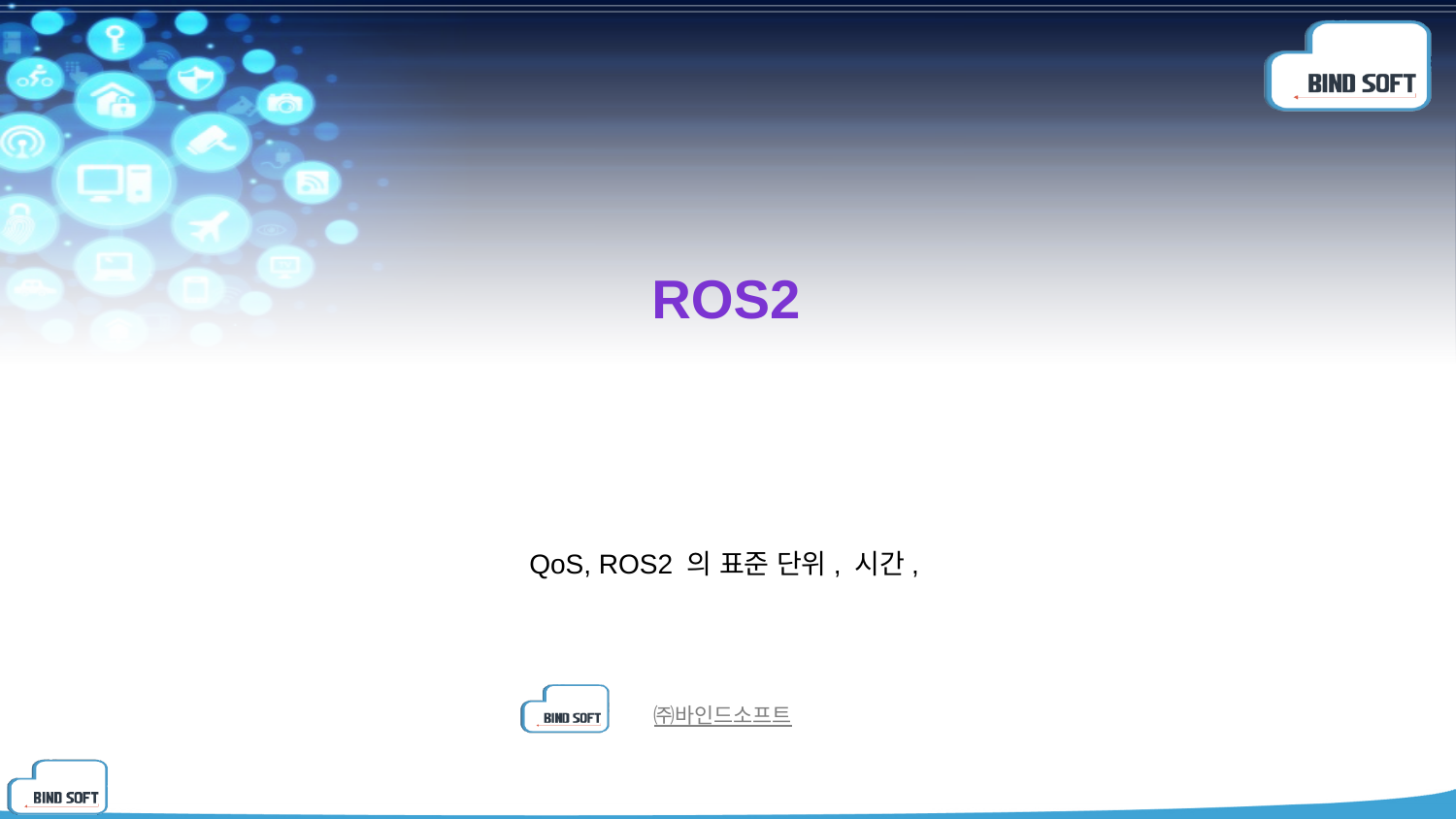

# ROS2
QoS, ROS2 의 표준 단위, 시간,